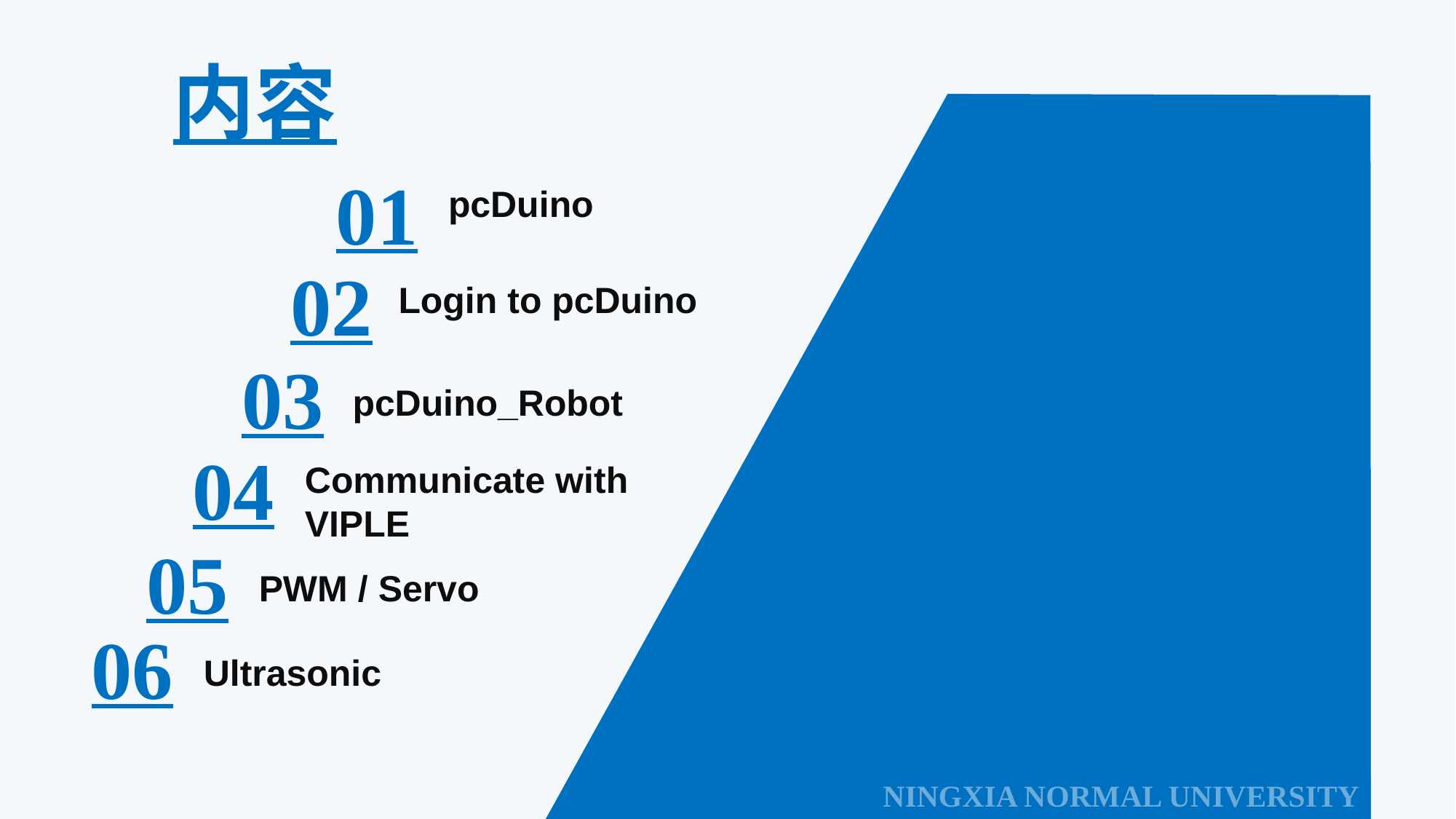

内容

01
pcDuino
02
Login to pcDuino
03
pcDuino_Robot
04
Communicate with VIPLE
05
PWM / Servo
06
Ultrasonic
NINGXIA NORMAL UNIVERSITY